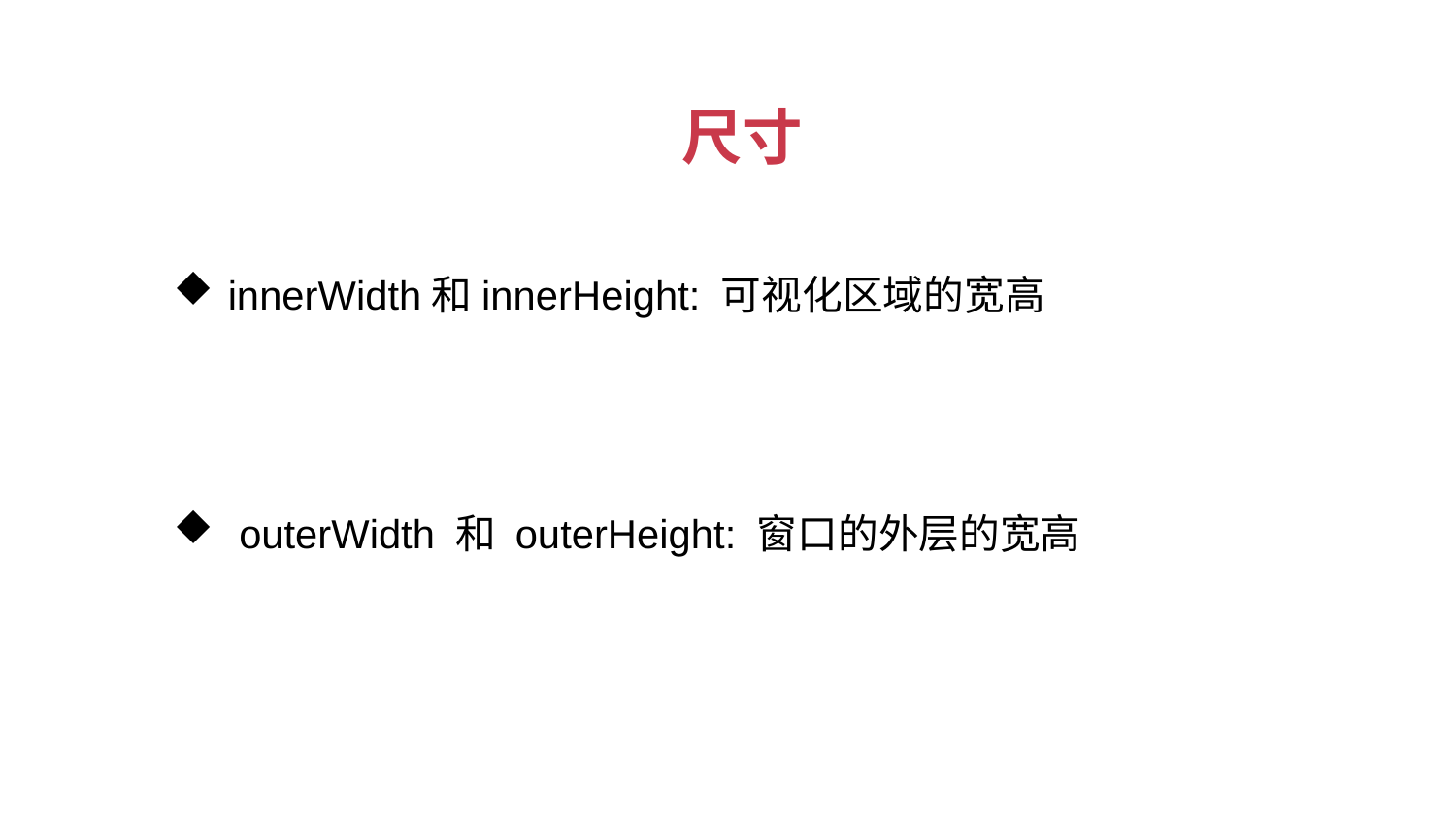

尺寸
innerWidth和innerHeight: 可视化区域的宽高
 outerWidth 和 outerHeight: 窗口的外层的宽高